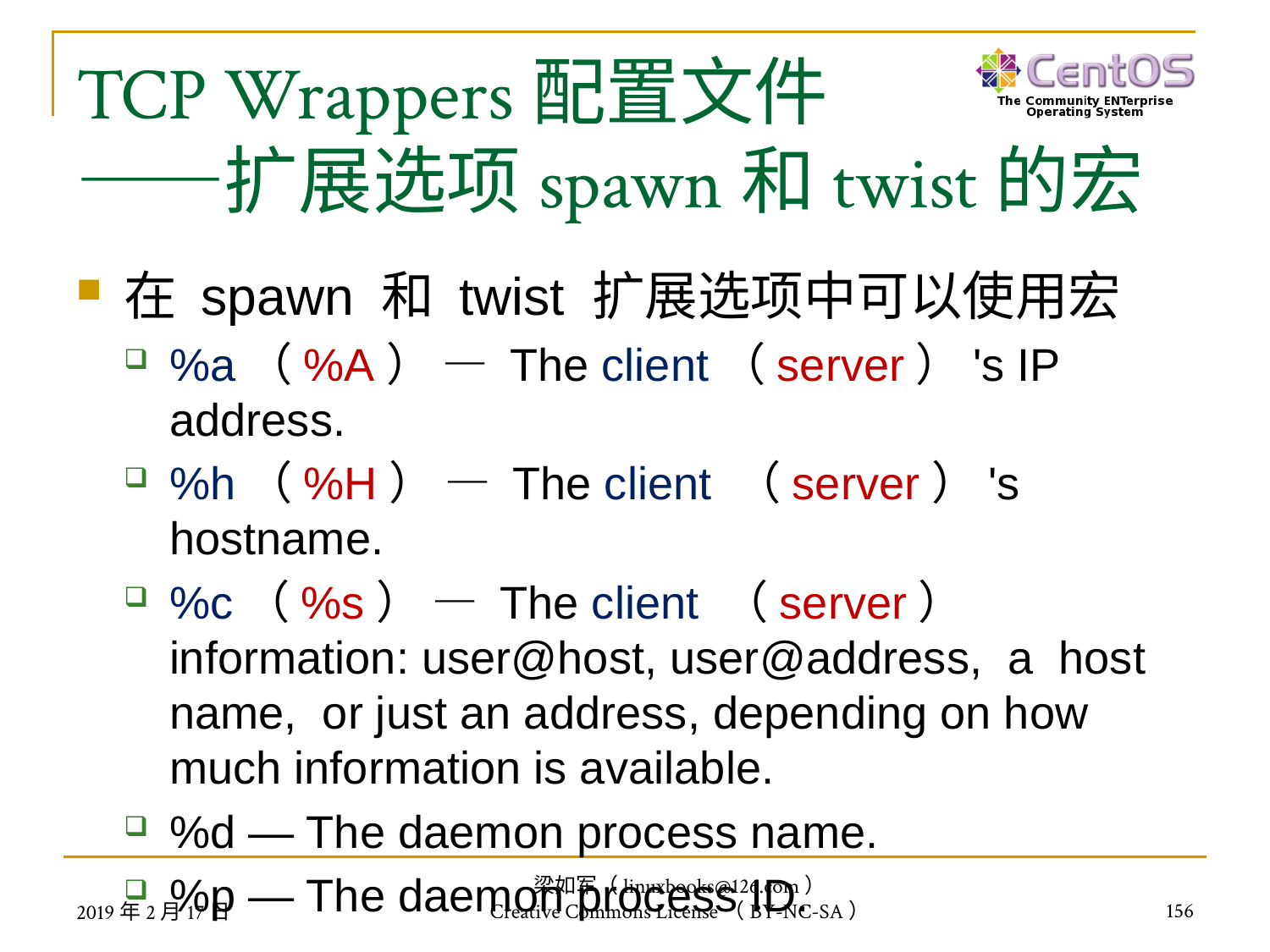

# TCP Wrappers配置文件 ——扩展选项spawn和twist的宏
在 spawn 和 twist 扩展选项中可以使用宏
%a（%A） — The client（server）'s IP address.
%h（%H） — The client （server）'s hostname.
%c（%s） — The client （server） information: user@host, user@address,  a  host  name,  or just an address, depending on how much information is available.
%d — The daemon process name.
%p — The daemon process ID.
梁如军（linuxbooks@126.com）
Creative Commons License（BY-NC-SA）
2019年2月17日
156